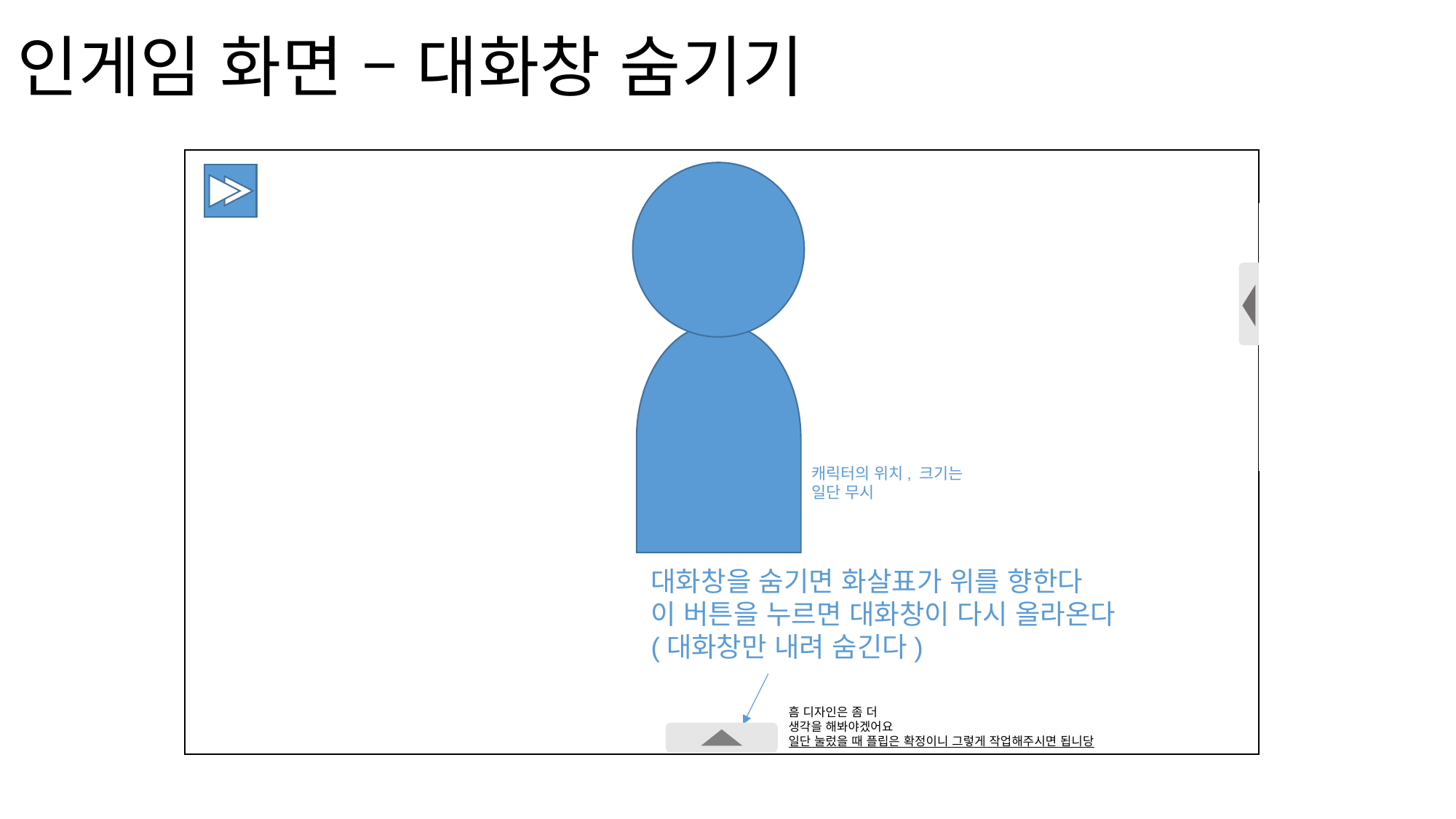

# 인게임 화면 – 대화창 숨기기

캐릭터의 위치, 크기는
일단 무시
대화창을 숨기면 화살표가 위를 향한다
이 버튼을 누르면 대화창이 다시 올라온다
(대화창만 내려 숨긴다)
흠 디자인은 좀 더
생각을 해봐야겠어요
일단 눌렀을 때 플립은 확정이니 그렇게 작업해주시면 됩니당